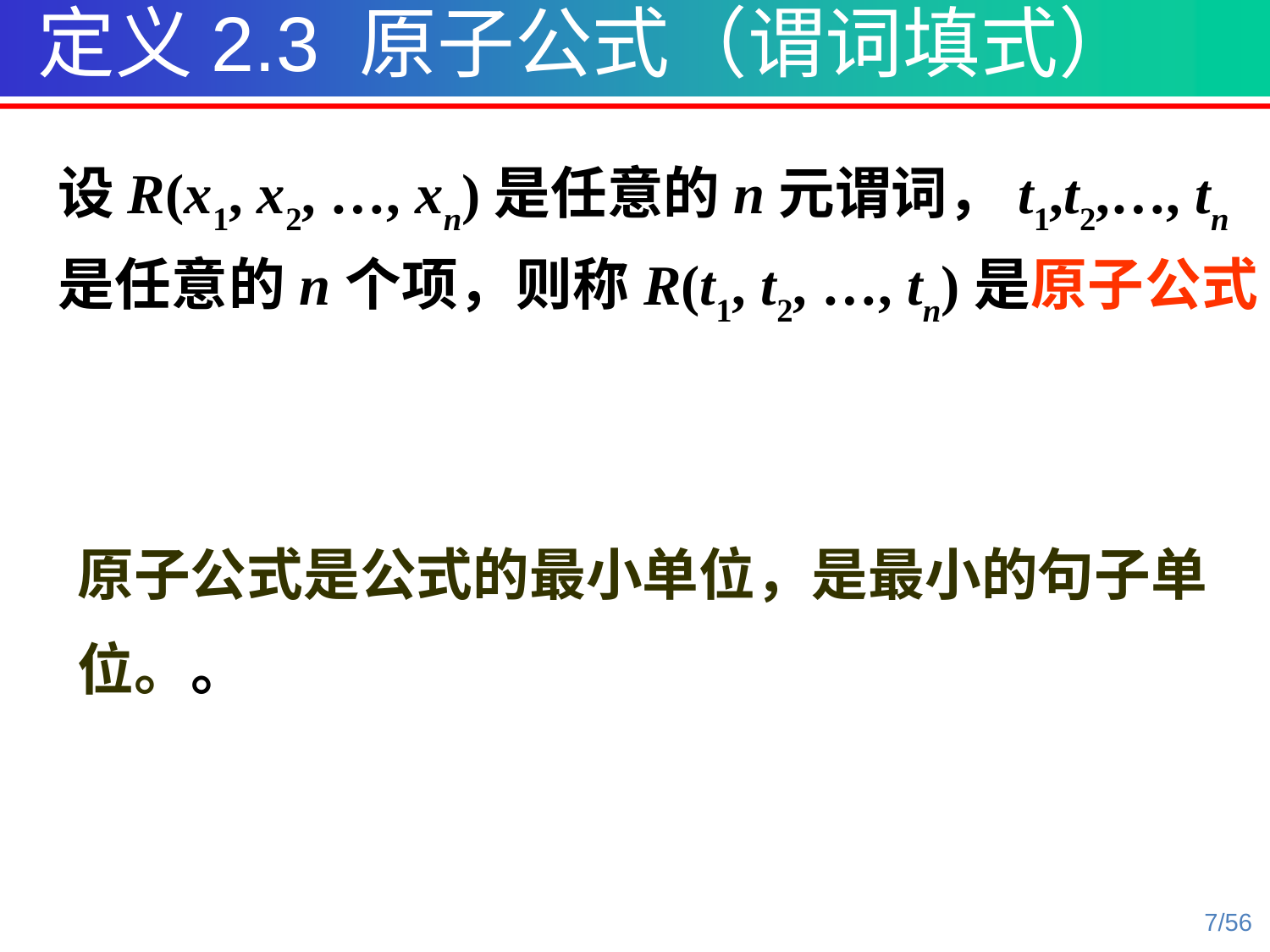

定义2.3 原子公式（谓词填式）
设R(x1, x2, …, xn)是任意的n元谓词，t1,t2,…, tn
是任意的n个项，则称R(t1, t2, …, tn)是原子公式.

原子公式是公式的最小单位，是最小的句子单位。。
7/56